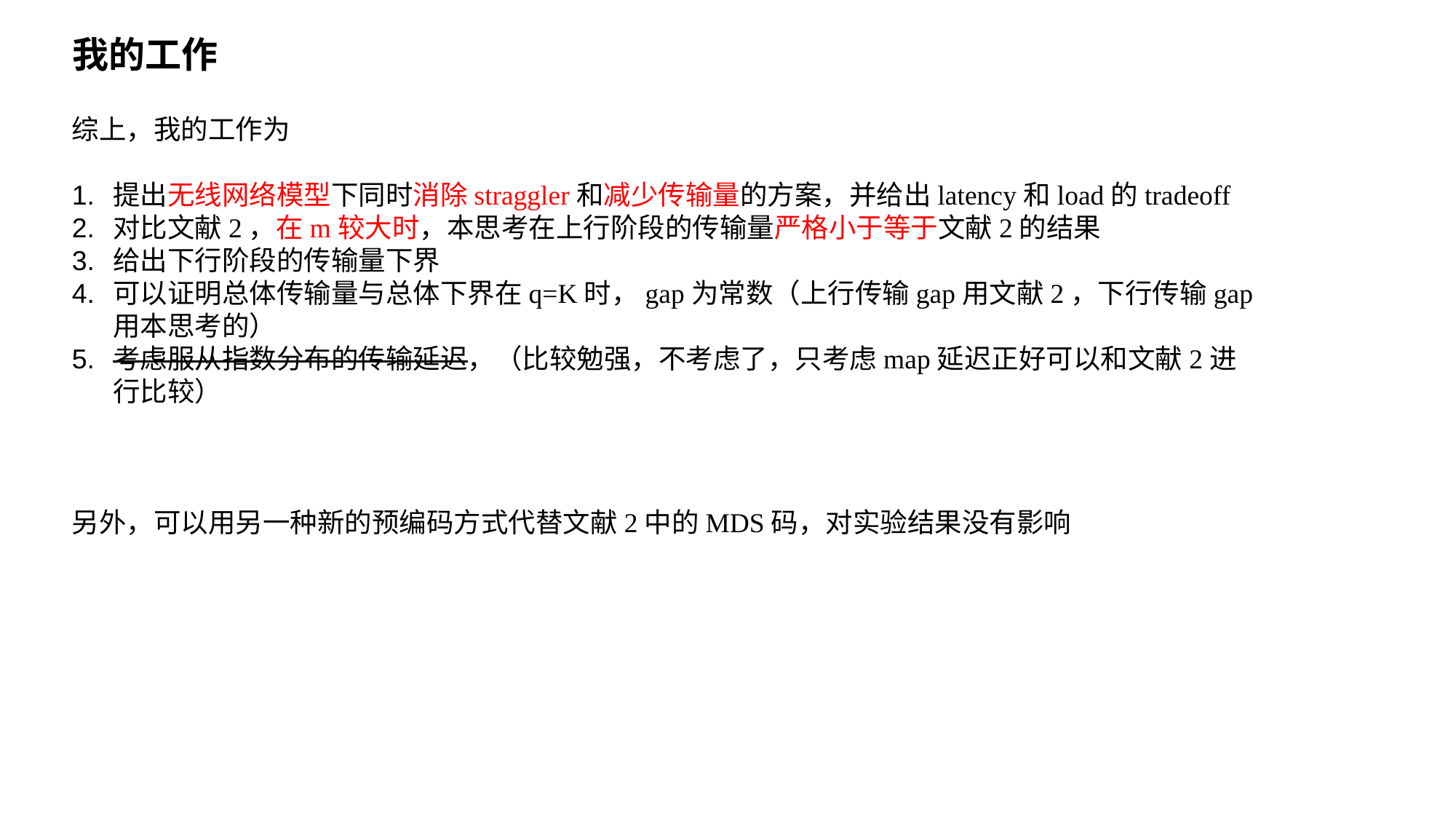

# 我的工作
综上，我的工作为

提出无线网络模型下同时消除straggler和减少传输量的方案，并给出latency和load的tradeoff
对比文献2，在m较大时，本思考在上行阶段的传输量严格小于等于文献2的结果
给出下行阶段的传输量下界
可以证明总体传输量与总体下界在q=K时，gap为常数（上行传输gap用文献2，下行传输gap用本思考的）
考虑服从指数分布的传输延迟，（比较勉强，不考虑了，只考虑map延迟正好可以和文献2进行比较）

另外，可以用另一种新的预编码方式代替文献2中的MDS码，对实验结果没有影响